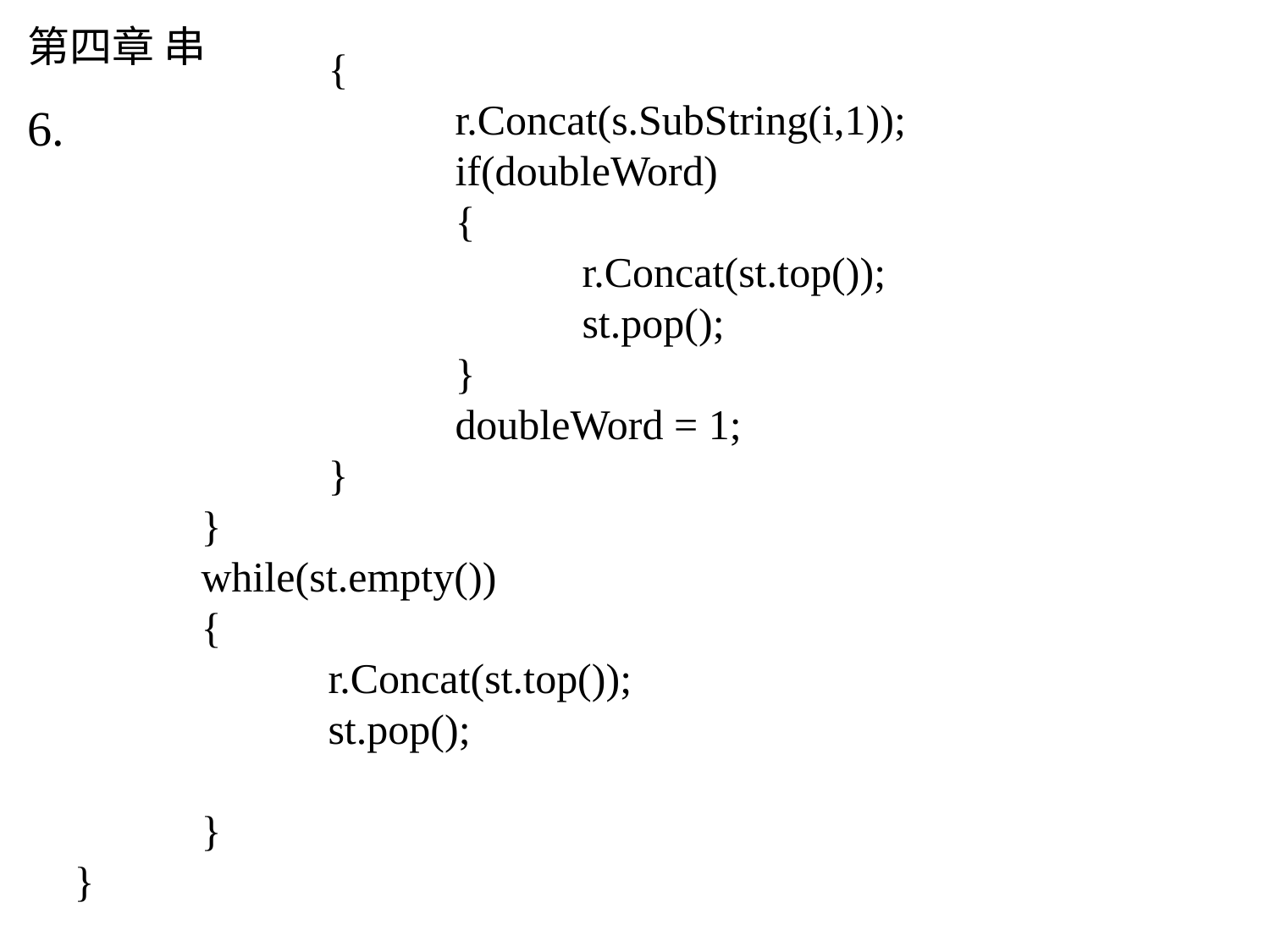

# 第四章 串
		{
			r.Concat(s.SubString(i,1));
			if(doubleWord)
			{
				r.Concat(st.top());
				st.pop();
			}
			doubleWord = 1;
		}
	}
	while(st.empty())
	{
		r.Concat(st.top());
		st.pop();

	}
}
6.